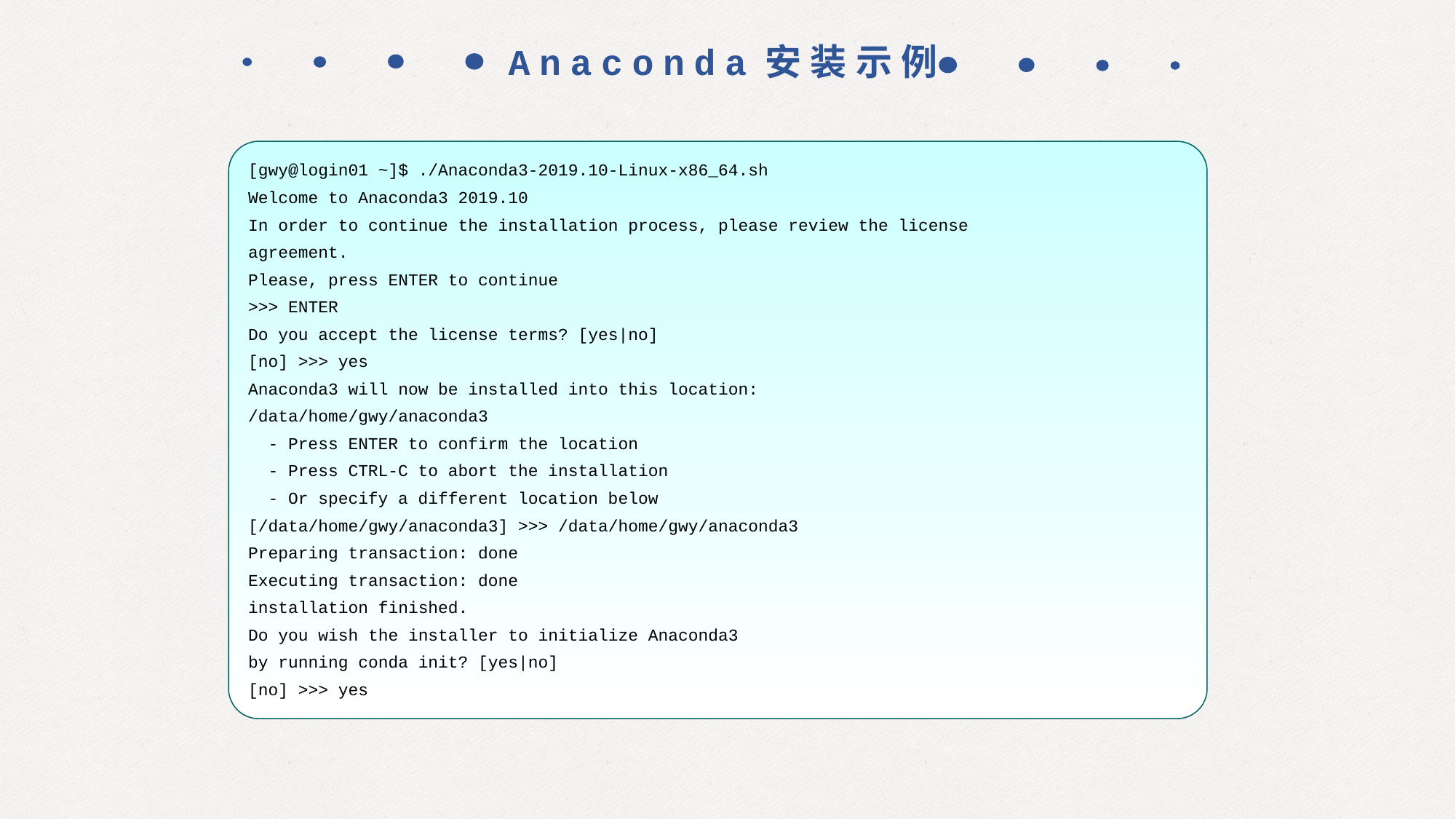

Anaconda安装示例

[gwy@login01 ~]$ ./Anaconda3-2019.10-Linux-x86_64.sh
Welcome to Anaconda3 2019.10
In order to continue the installation process, please review the license
agreement.
Please, press ENTER to continue
>>> ENTER
Do you accept the license terms? [yes|no]
[no] >>> yes
Anaconda3 will now be installed into this location:
/data/home/gwy/anaconda3
  - Press ENTER to confirm the location
  - Press CTRL-C to abort the installation
  - Or specify a different location below
[/data/home/gwy/anaconda3] >>> /data/home/gwy/anaconda3
Preparing transaction: done
Executing transaction: done
installation finished.
Do you wish the installer to initialize Anaconda3
by running conda init? [yes|no]
[no] >>> yes